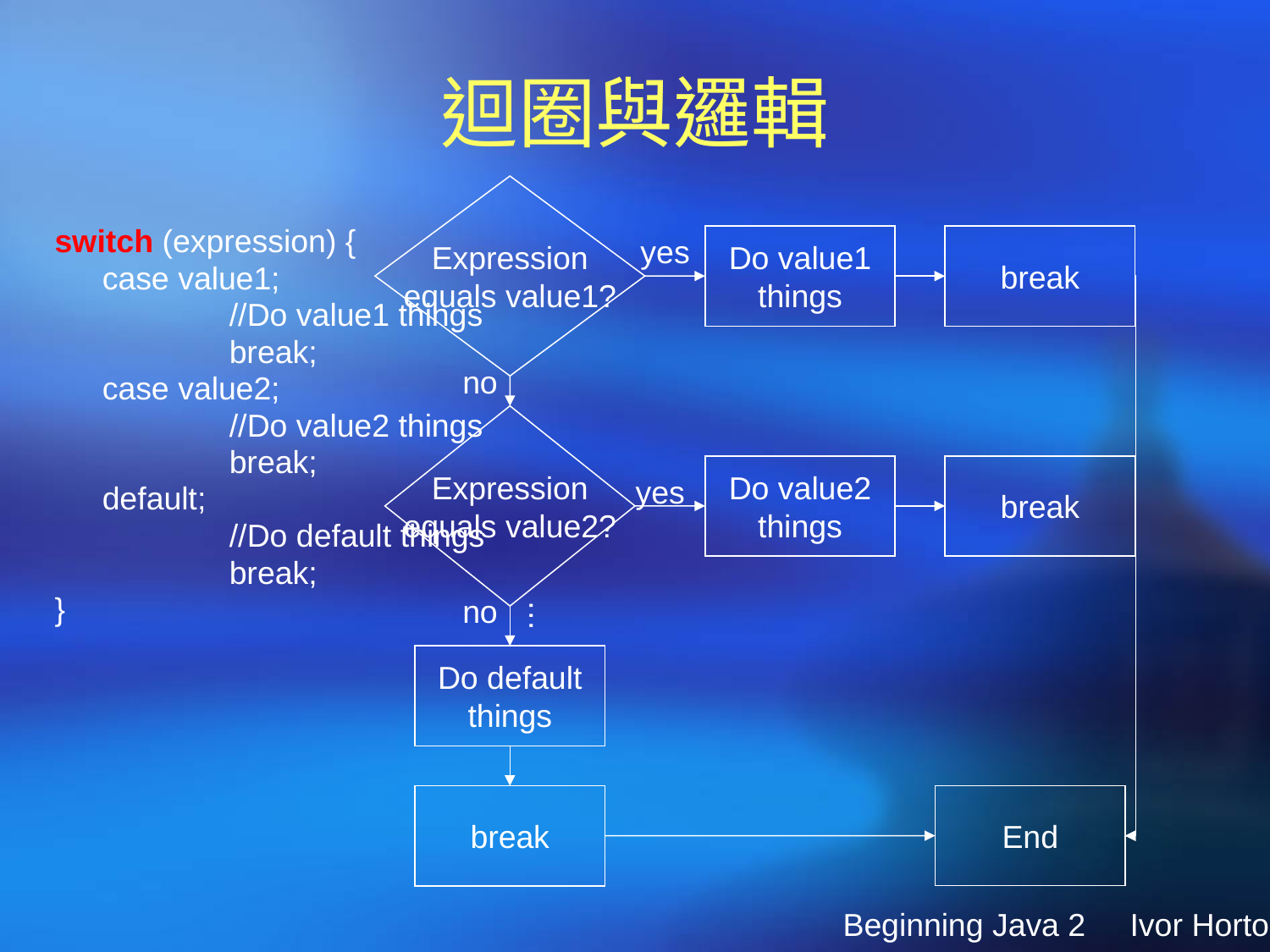

# 迴圈與邏輯
Expression
equals value1?
switch (expression) {
	case value1;
		//Do value1 things
		break;
	case value2;
		//Do value2 things
		break;
	default;
		//Do default things
		break;
}
Do value1
things
break
yes
no
Expression
equals value2?
Do value2
things
break
yes
…
no
Do default
things
break
End
Beginning Java 2     Ivor Horton